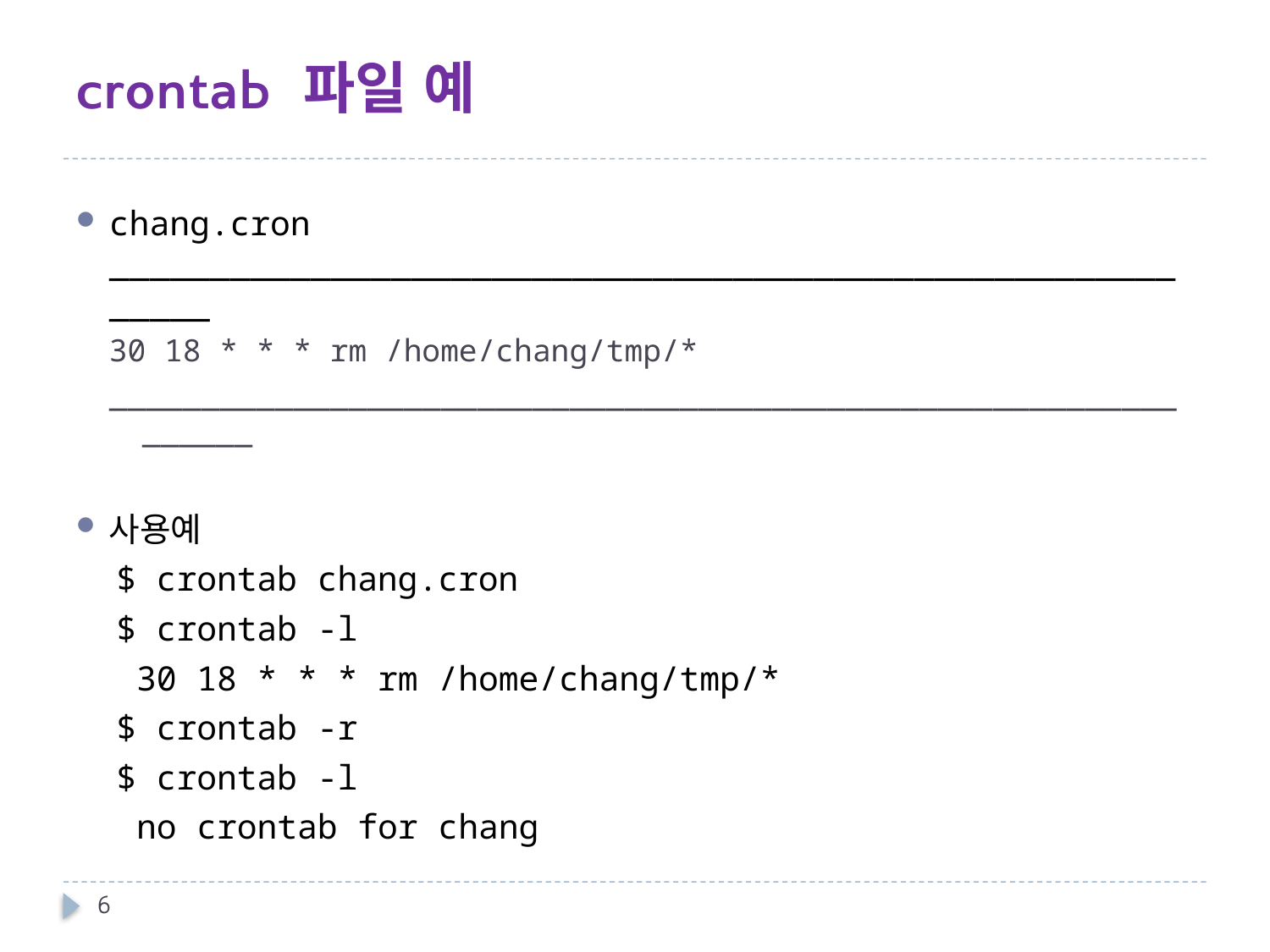

# crontab 파일 예
chang.cron __________________________________________________________
30 18 * * * rm /home/chang/tmp/*
________________________________________________________________

사용예
  $ crontab chang.cron
  $ crontab -l
   30 18 * * * rm /home/chang/tmp/*
  $ crontab -r
  $ crontab -l
   no crontab for chang

6